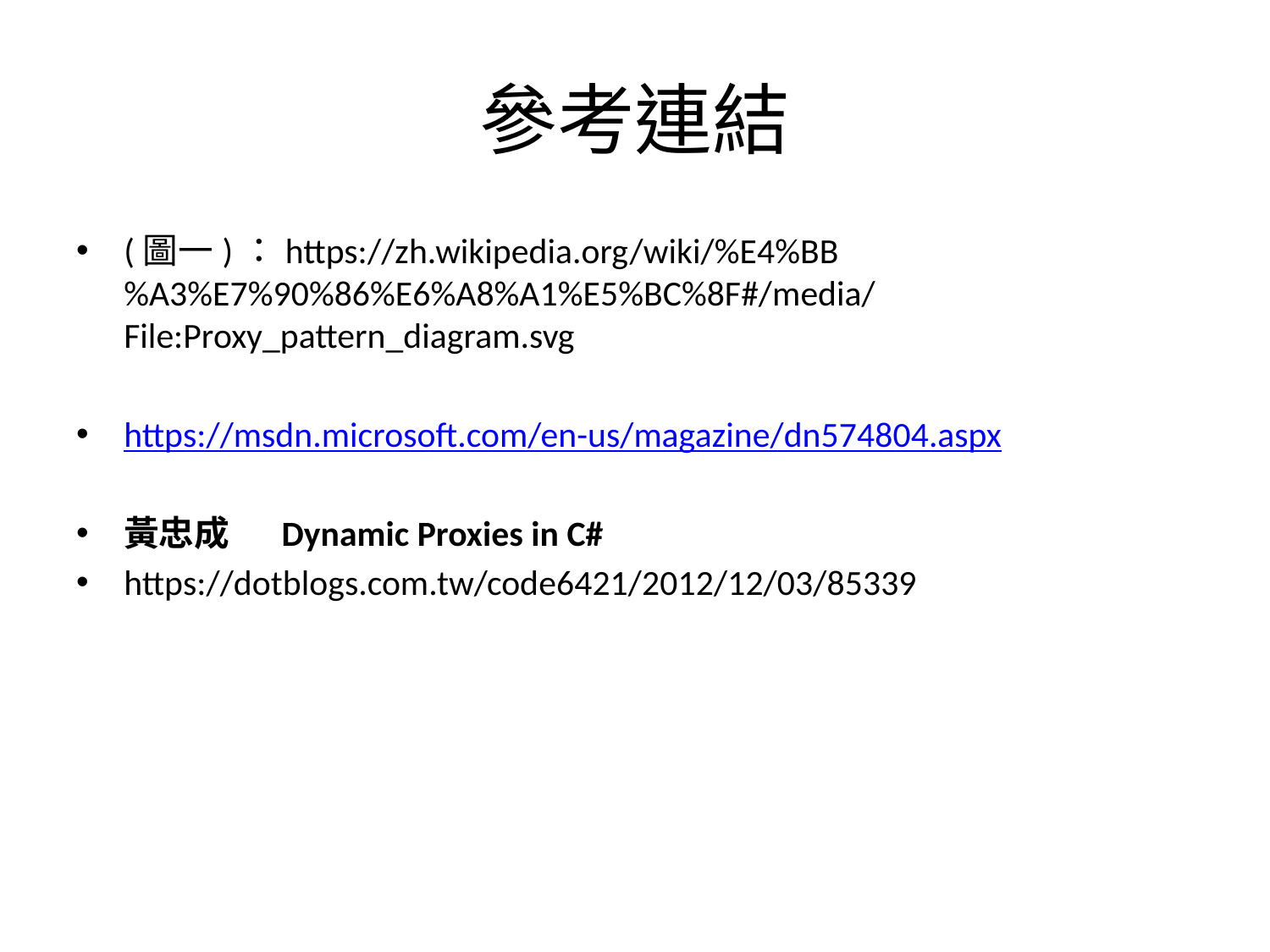

# 參考連結
(圖一)：https://zh.wikipedia.org/wiki/%E4%BB%A3%E7%90%86%E6%A8%A1%E5%BC%8F#/media/File:Proxy_pattern_diagram.svg

https://msdn.microsoft.com/en-us/magazine/dn574804.aspx

黃忠成　 Dynamic Proxies in C#
https://dotblogs.com.tw/code6421/2012/12/03/85339